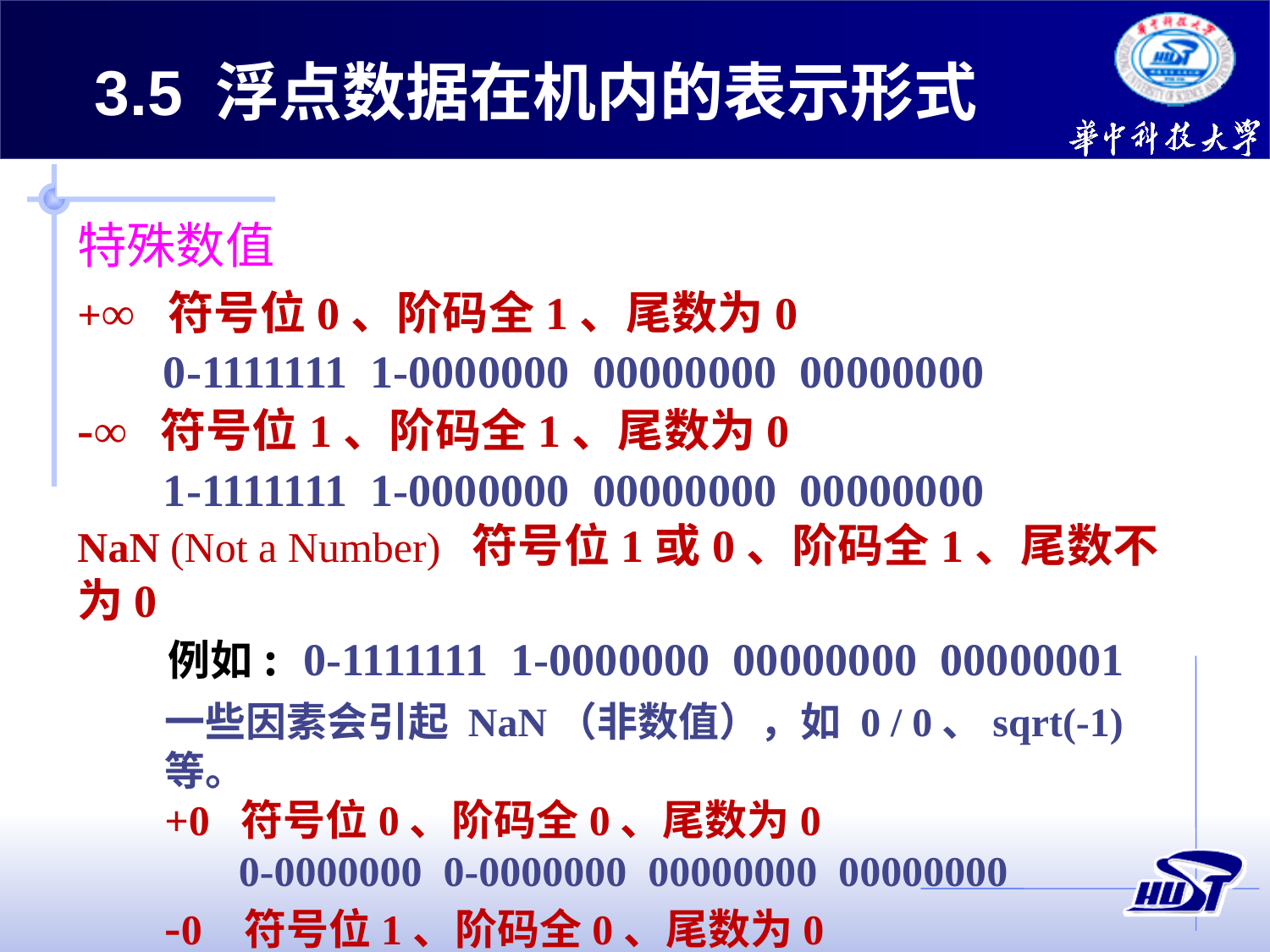

3.5 浮点数据在机内的表示形式
特殊数值
+∞  符号位0、阶码全1、尾数为0
       0-1111111  1-0000000  00000000  00000000
-∞  符号位1、阶码全1、尾数为0
       1-1111111  1-0000000  00000000  00000000
NaN (Not a Number)  符号位1或0、阶码全1、尾数不为0
       例如:  0-1111111  1-0000000  00000000  00000001
一些因素会引起 NaN（非数值），如 0 / 0、sqrt(-1) 等。
+0  符号位0、阶码全0、尾数为0
       0-0000000  0-0000000  00000000  00000000
-0   符号位1、阶码全0、尾数为0
       1-0000000  0-0000000  00000000  00000000